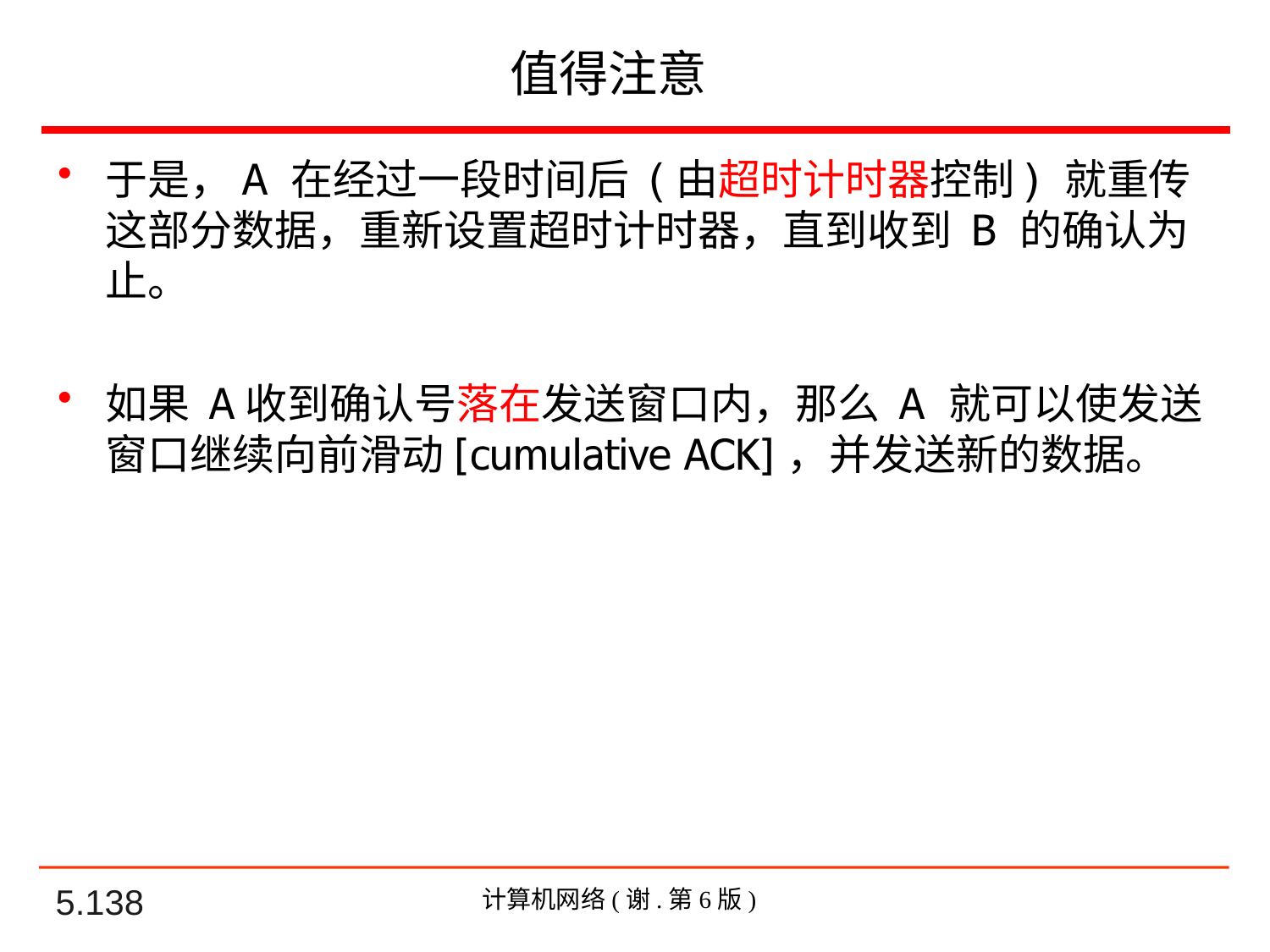

# 值得注意
于是，A 在经过一段时间后 (由超时计时器控制) 就重传这部分数据，重新设置超时计时器，直到收到 B 的确认为止。

如果 A收到确认号落在发送窗口内，那么 A 就可以使发送窗口继续向前滑动[cumulative ACK]，并发送新的数据。